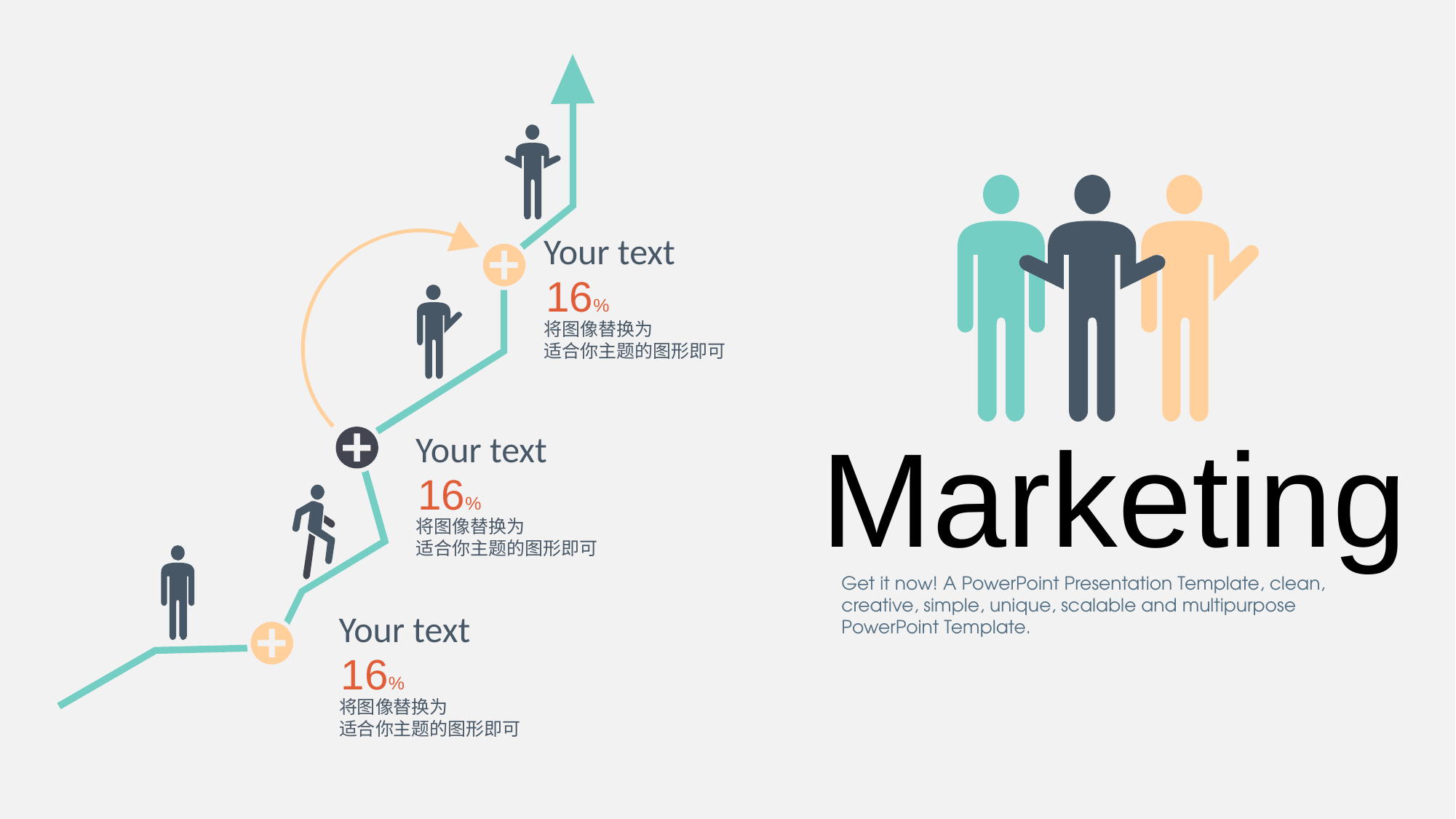

Your text

16%

将图像替换为
适合你主题的图形即可
Marketing
Your text

16%

将图像替换为
适合你主题的图形即可

Get it now! A PowerPoint Presentation Template, clean, creative, simple, unique, scalable and multipurpose PowerPoint Template.
Your text

16%

将图像替换为
适合你主题的图形即可